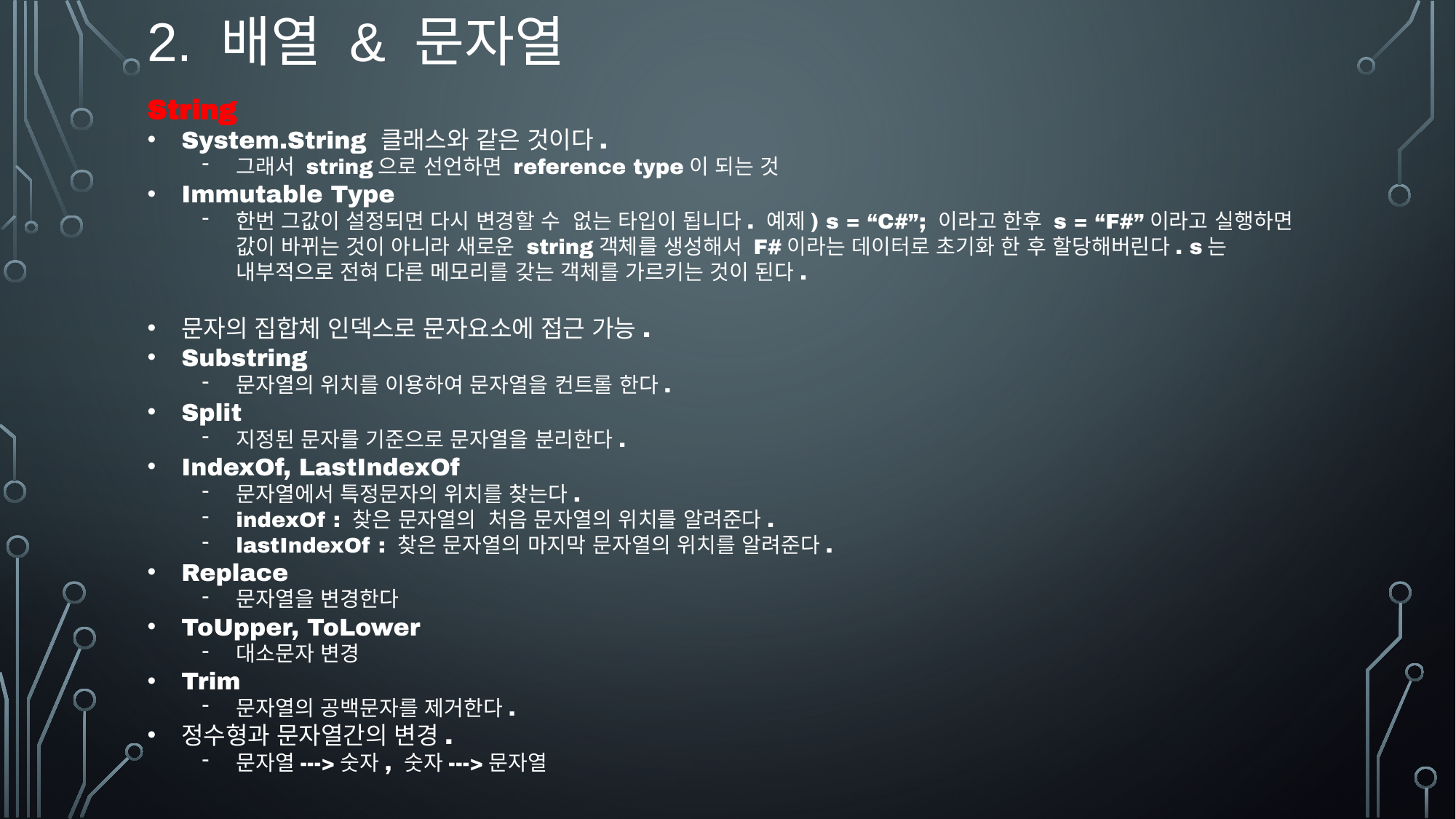

# 2. 배열 & 문자열
String
System.String 클래스와 같은 것이다.
그래서 string으로 선언하면 reference type이 되는 것
Immutable Type
한번 그값이 설정되면 다시 변경할 수  없는 타입이 됩니다. 예제) s = “C#”; 이라고 한후 s = “F#”이라고 실행하면 값이 바뀌는 것이 아니라 새로운 string객체를 생성해서 F#이라는 데이터로 초기화 한 후 할당해버린다. s는 내부적으로 전혀 다른 메모리를 갖는 객체를 가르키는 것이 된다.

문자의 집합체 인덱스로 문자요소에 접근 가능.
Substring
문자열의 위치를 이용하여 문자열을 컨트롤 한다.
Split
지정된 문자를 기준으로 문자열을 분리한다.
IndexOf, LastIndexOf
문자열에서 특정문자의 위치를 찾는다.
indexOf : 찾은 문자열의  처음 문자열의 위치를 알려준다.
lastIndexOf : 찾은 문자열의 마지막 문자열의 위치를 알려준다.
Replace
문자열을 변경한다
ToUpper, ToLower
대소문자 변경
Trim
문자열의 공백문자를 제거한다.
정수형과 문자열간의 변경.
문자열--->숫자, 숫자--->문자열